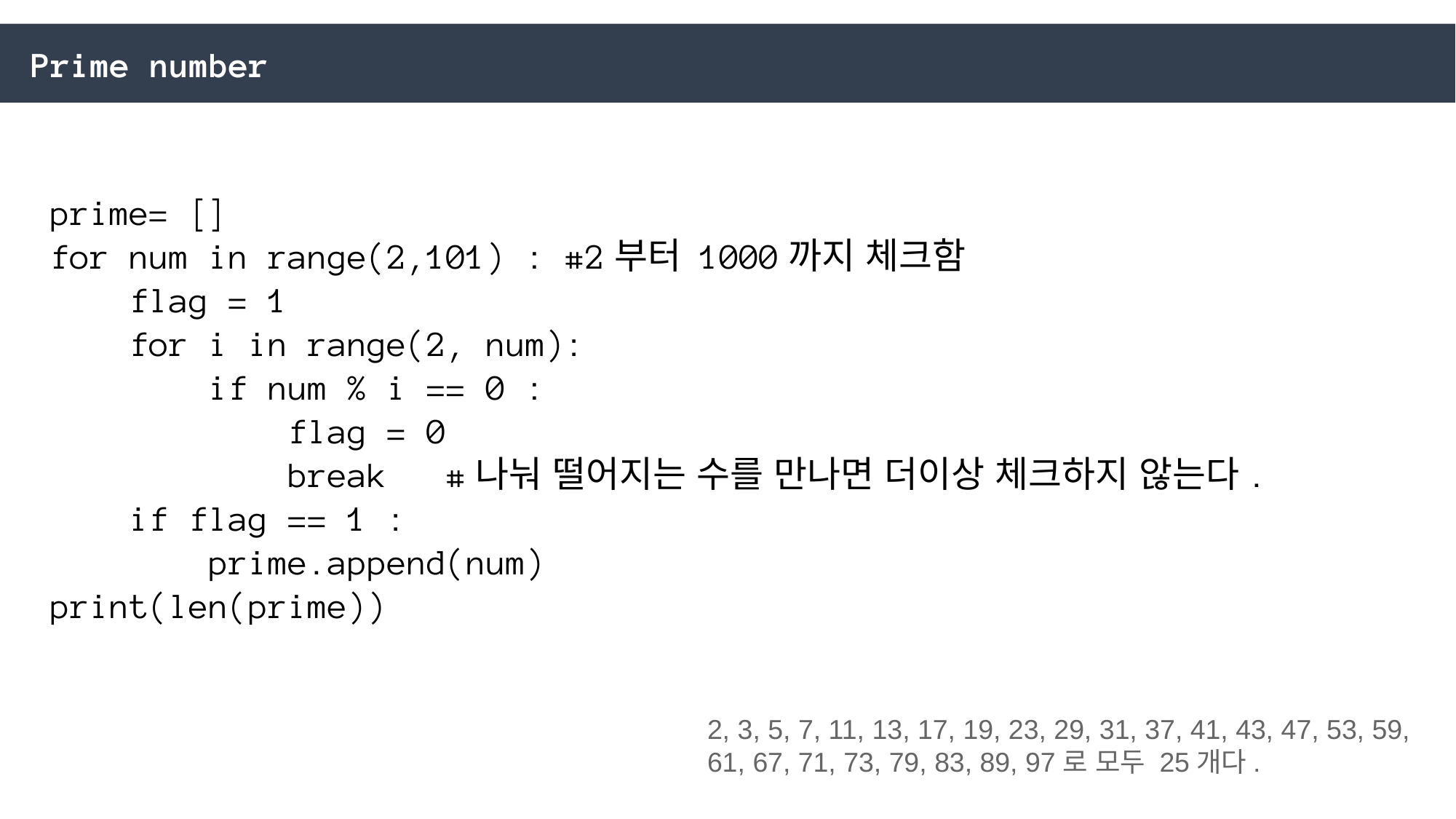

Prime number
prime= []
for num in range(2,101) : #2부터 1000까지 체크함
    flag = 1
    for i in range(2, num):
        if num % i == 0 :
            flag = 0
            break   #나눠 떨어지는 수를 만나면 더이상 체크하지 않는다.
    if flag == 1 :
        prime.append(num)
print(len(prime))
2, 3, 5, 7, 11, 13, 17, 19, 23, 29, 31, 37, 41, 43, 47, 53, 59, 61, 67, 71, 73, 79, 83, 89, 97로 모두 25개다.